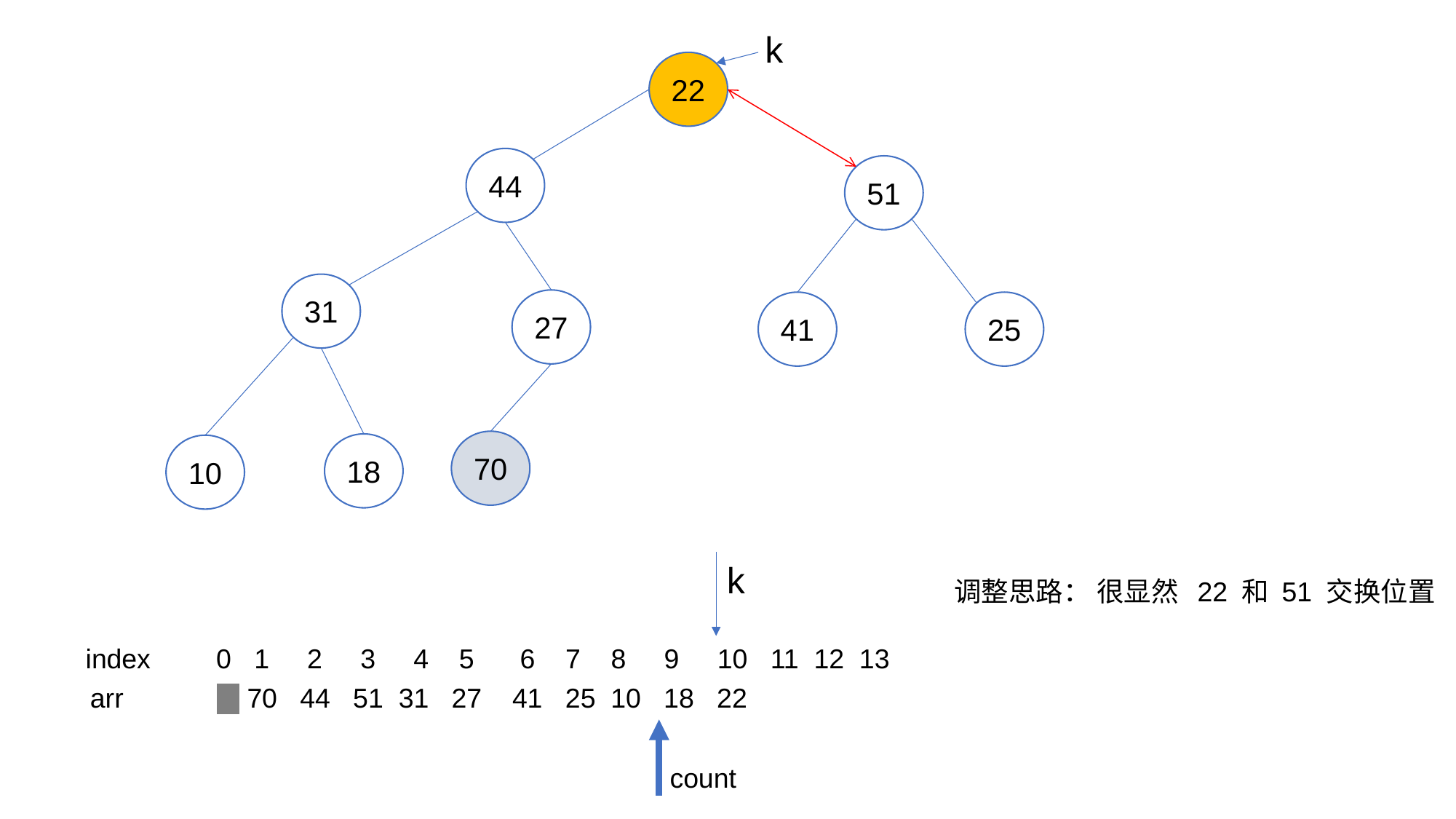

k
22
44
51
31
27
25
41
70
18
10
k
调整思路： 很显然  22 和 51 交换位置
 0   1     2     3     4    5      6    7    8     9     10   11  12  13
index
    70   44   51  31   27    41   25  10   18   22
arr
count